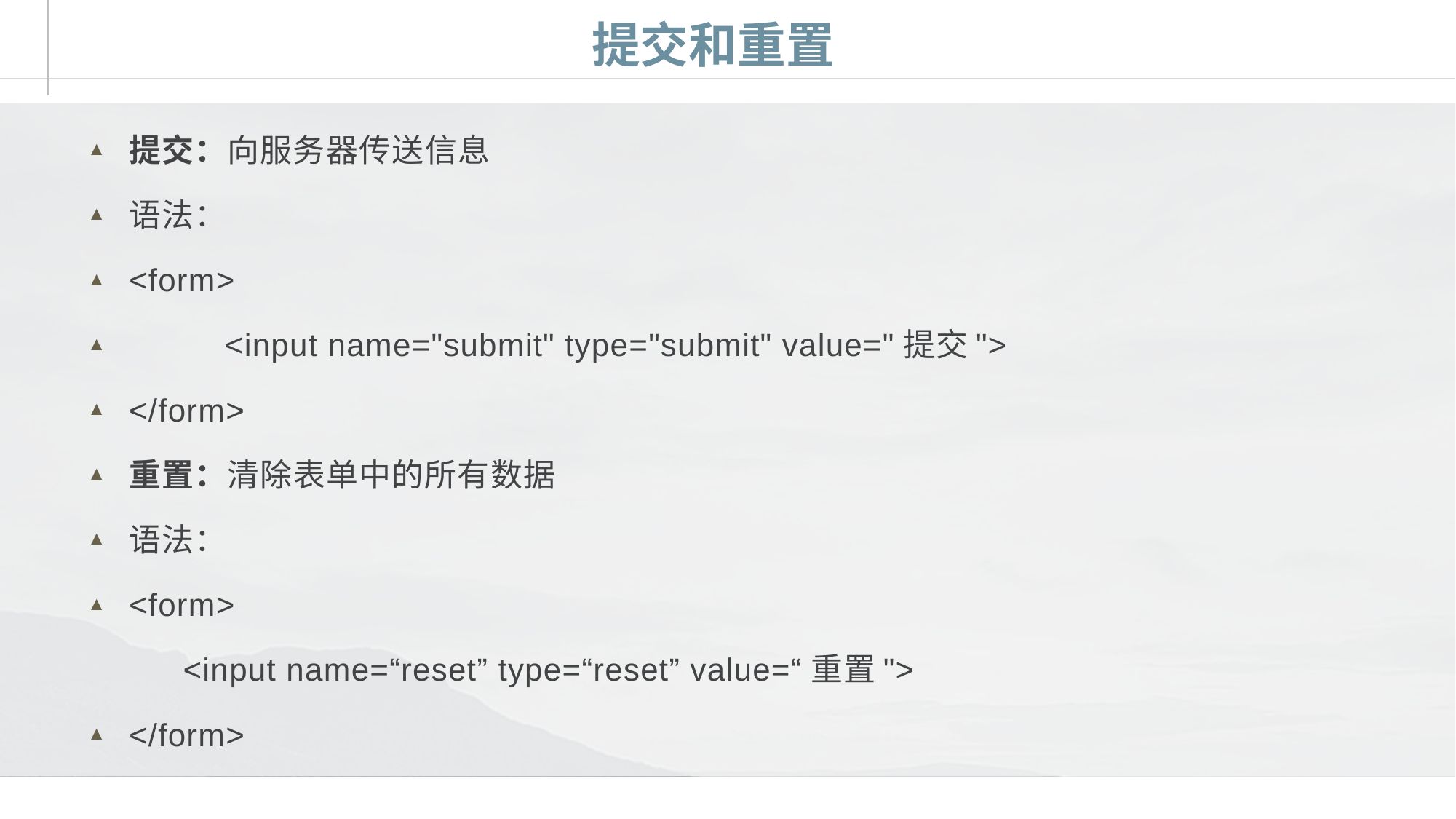

# 提交和重置
提交：向服务器传送信息
语法：
<form>
	<input name="submit" type="submit" value="提交">
</form>
重置：清除表单中的所有数据
语法：
<form>
	<input name=“reset” type=“reset” value=“重置">
</form>